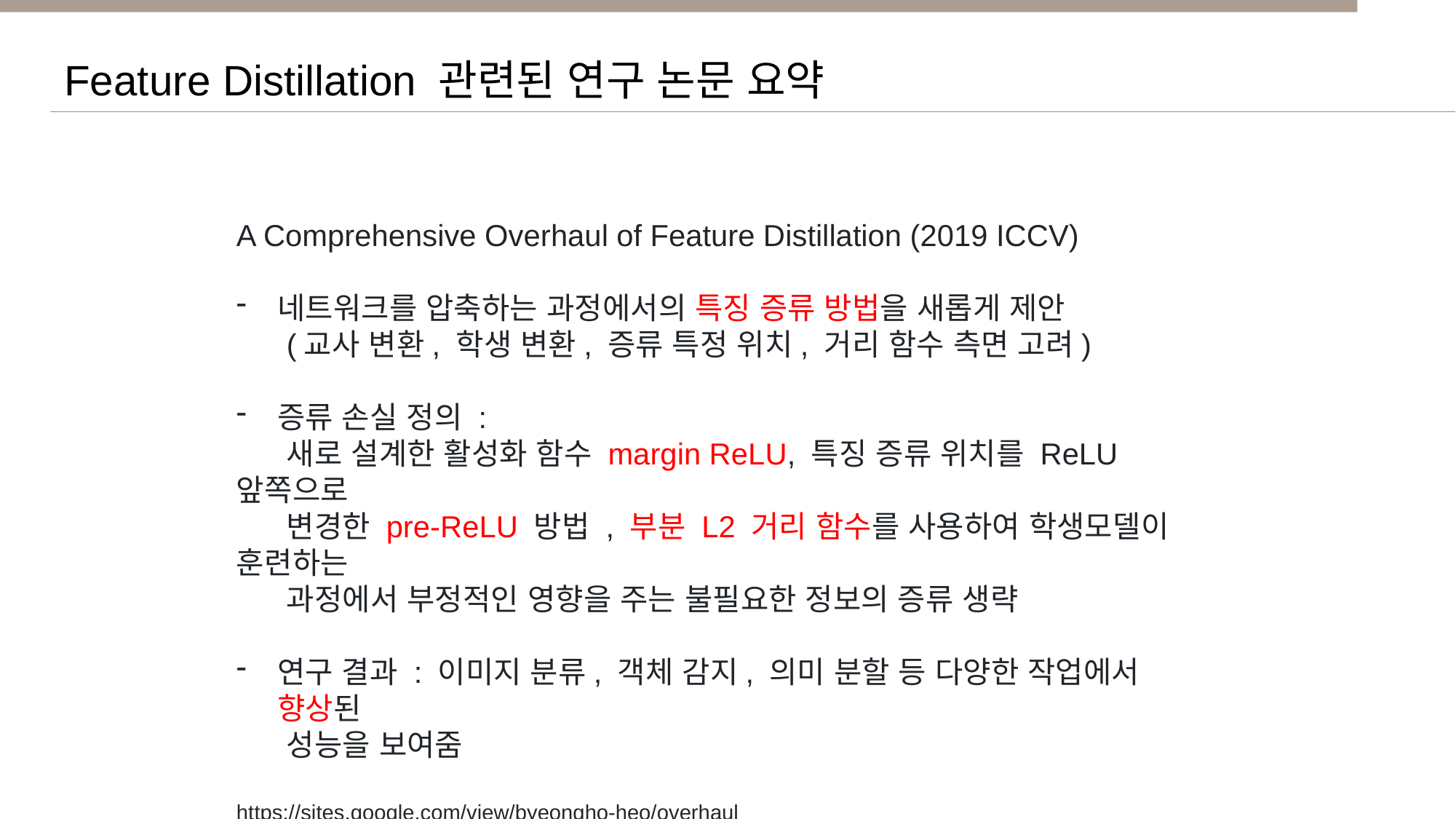

Feature Distillation 관련된 연구 논문 요약
A Comprehensive Overhaul of Feature Distillation (2019 ICCV)

네트워크를 압축하는 과정에서의 특징 증류 방법을 새롭게 제안
      (교사 변환, 학생 변환, 증류 특정 위치, 거리 함수 측면 고려)

증류 손실 정의 :
     새로 설계한 활성화 함수 margin ReLU, 특징 증류 위치를 ReLU 앞쪽으로
     변경한 pre-ReLU 방법 , 부분 L2 거리 함수를 사용하여 학생모델이 훈련하는
     과정에서 부정적인 영향을 주는 불필요한 정보의 증류 생략

연구 결과 : 이미지 분류, 객체 감지, 의미 분할 등 다양한 작업에서 향상된
     성능을 보여줌

https://sites.google.com/view/byeongho-heo/overhaul